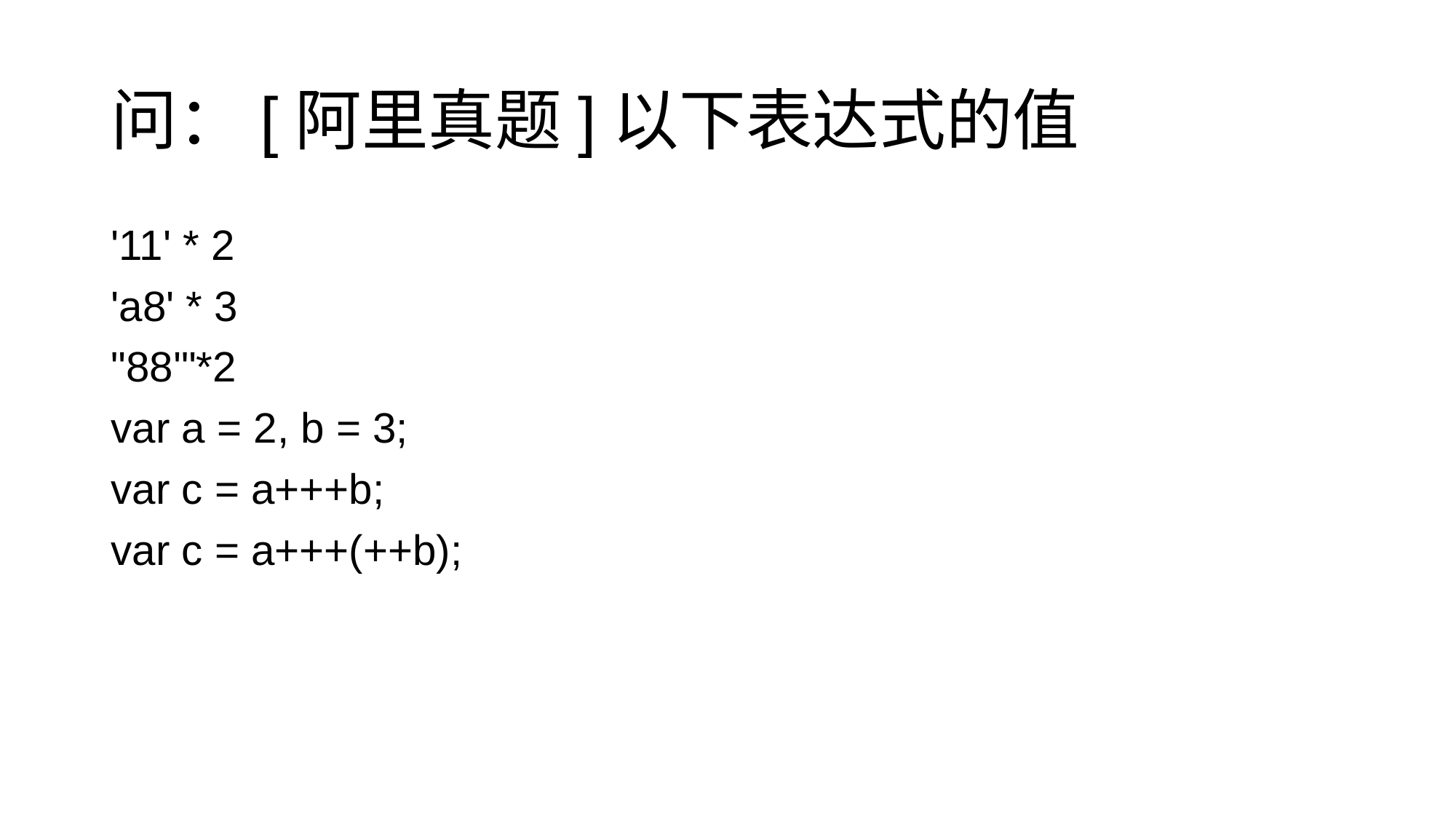

# 问：[阿里真题]以下表达式的值
'11' * 2
'a8' * 3
"88'"*2
var a = 2, b = 3;
var c = a+++b;
var c = a+++(++b);